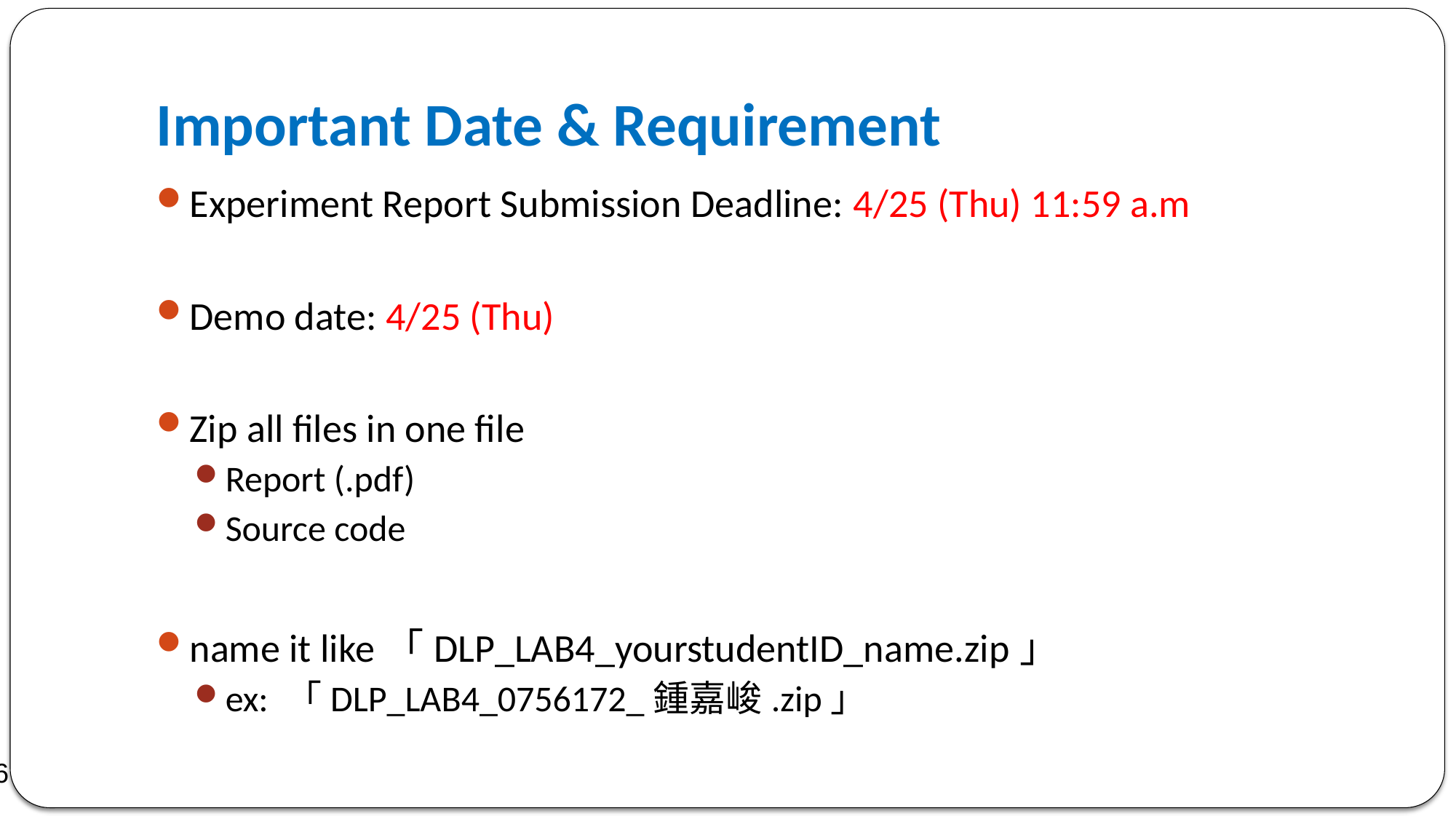

# Important Date & Requirement
Experiment Report Submission Deadline: 4/25 (Thu) 11:59 a.m

Demo date: 4/25 (Thu)

Zip all files in one file
Report (.pdf)
Source code

name it like「DLP_LAB4_yourstudentID_name.zip」
ex: 「DLP_LAB4_0756172_鍾嘉峻.zip」